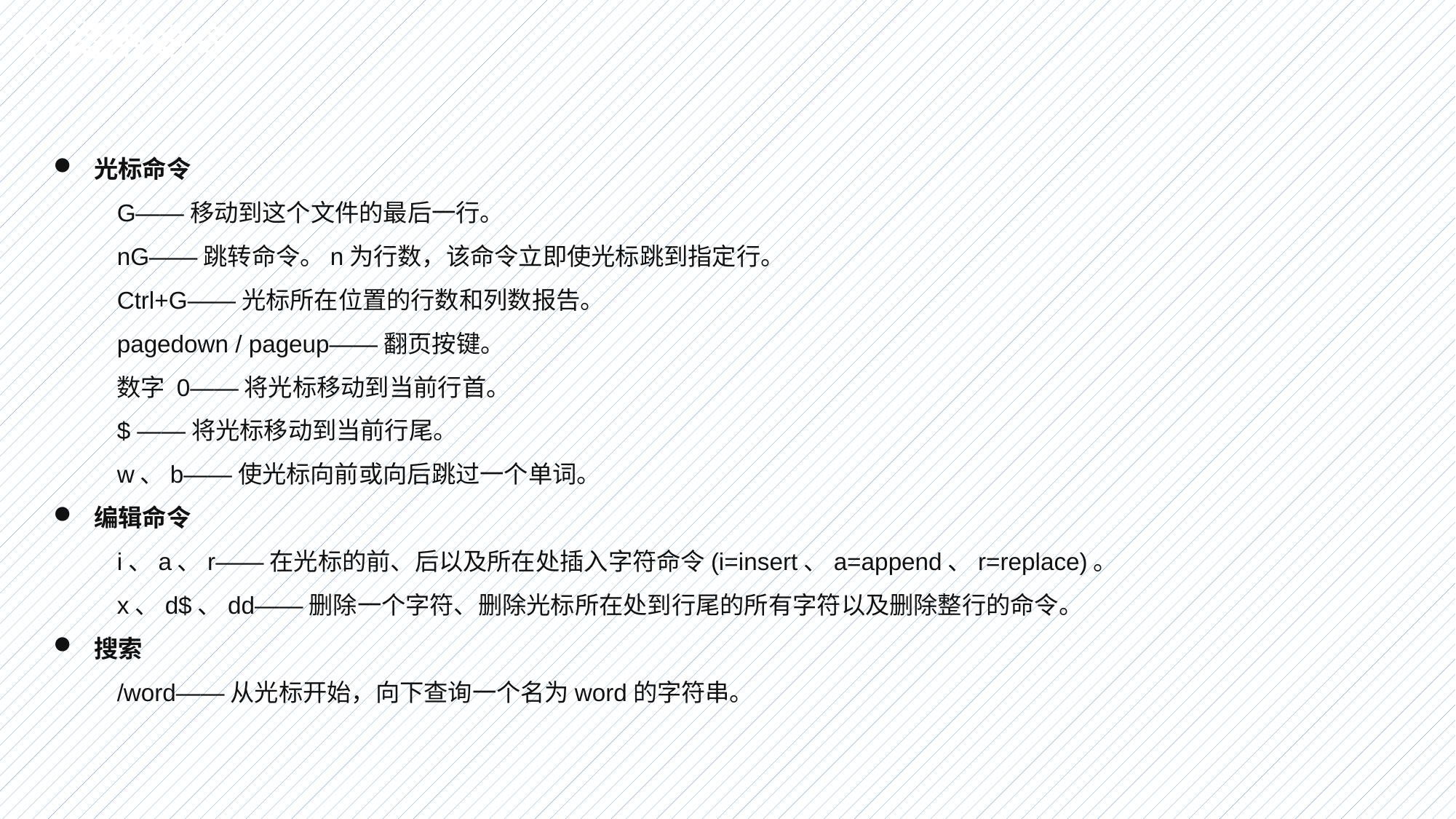

vi常用命令
光标命令
G——移动到这个文件的最后一行。
nG——跳转命令。n为行数，该命令立即使光标跳到指定行。
Ctrl+G——光标所在位置的行数和列数报告。
pagedown / pageup——翻页按键。
数字 0——将光标移动到当前行首。
$ ——将光标移动到当前行尾。
w、b——使光标向前或向后跳过一个单词。
编辑命令
i、a、r——在光标的前、后以及所在处插入字符命令(i=insert、a=append、r=replace)。
x、d$、dd——删除一个字符、删除光标所在处到行尾的所有字符以及删除整行的命令。
搜索
/word——从光标开始，向下查询一个名为word的字符串。